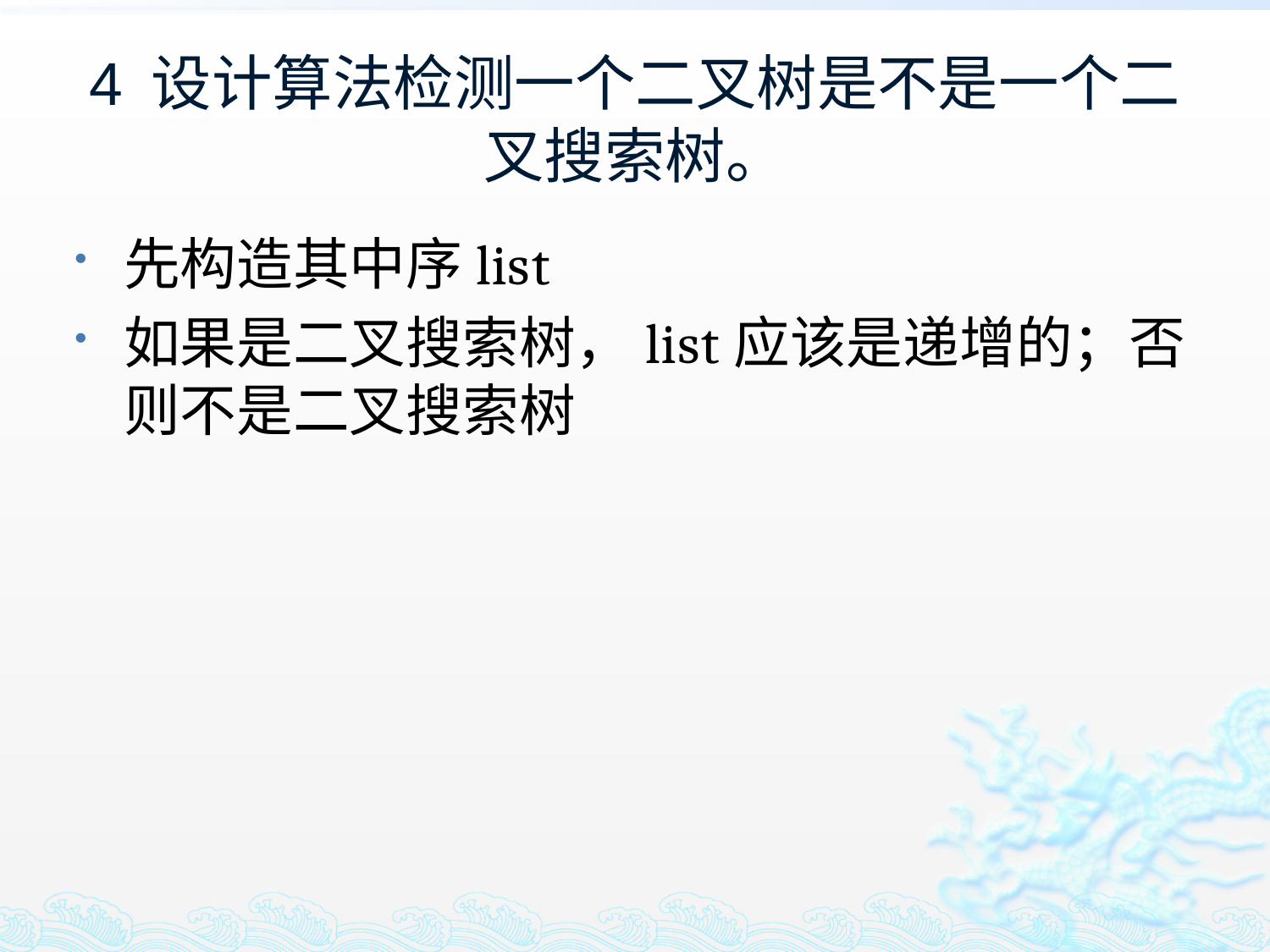

# 4 设计算法检测一个二叉树是不是一个二叉搜索树。
先构造其中序list
如果是二叉搜索树，list应该是递增的；否则不是二叉搜索树